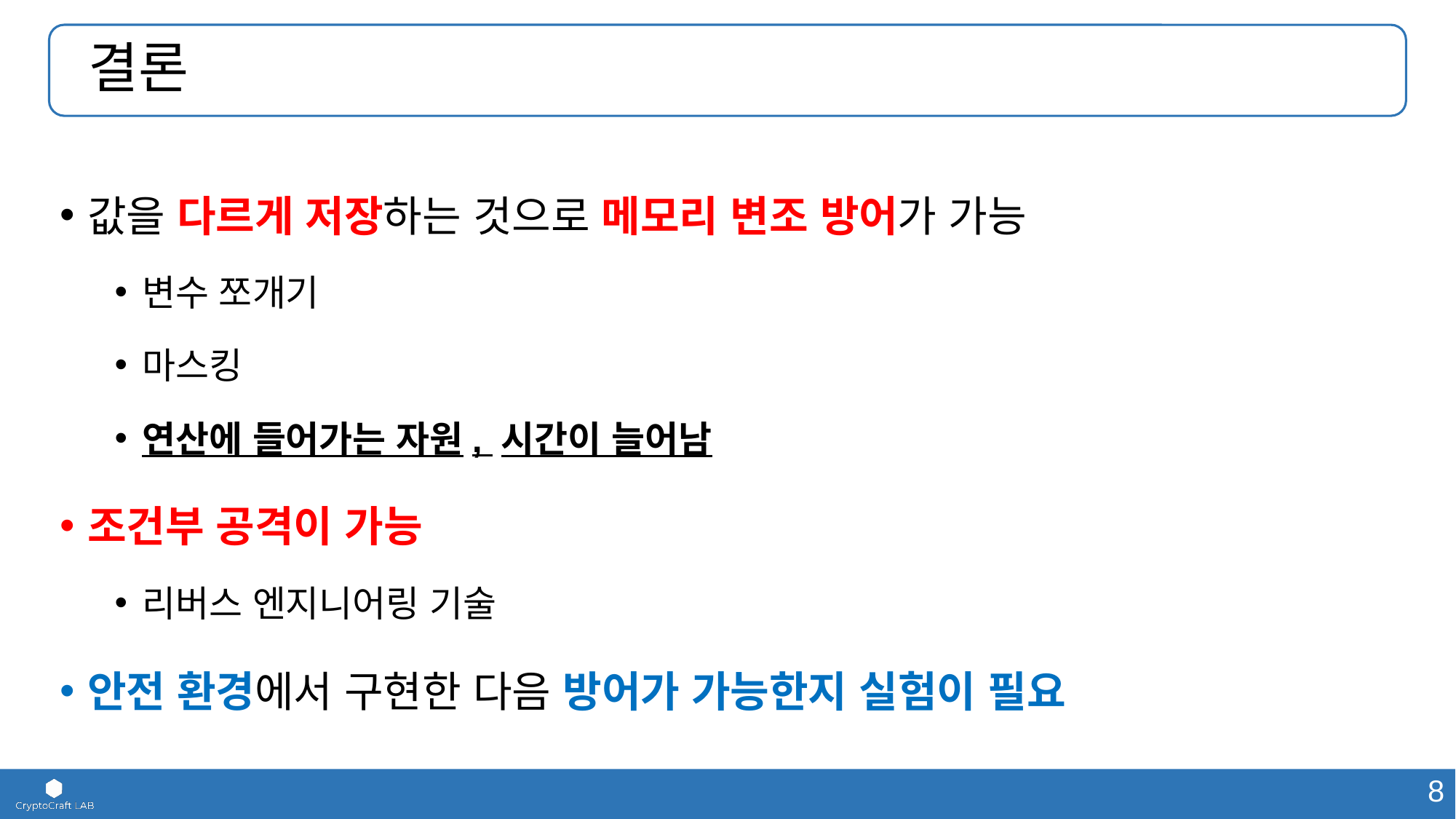

# 결론
값을 다르게 저장하는 것으로 메모리 변조 방어가 가능
변수 쪼개기
마스킹
연산에 들어가는 자원, 시간이 늘어남
조건부 공격이 가능
리버스 엔지니어링 기술
안전 환경에서 구현한 다음 방어가 가능한지 실험이 필요